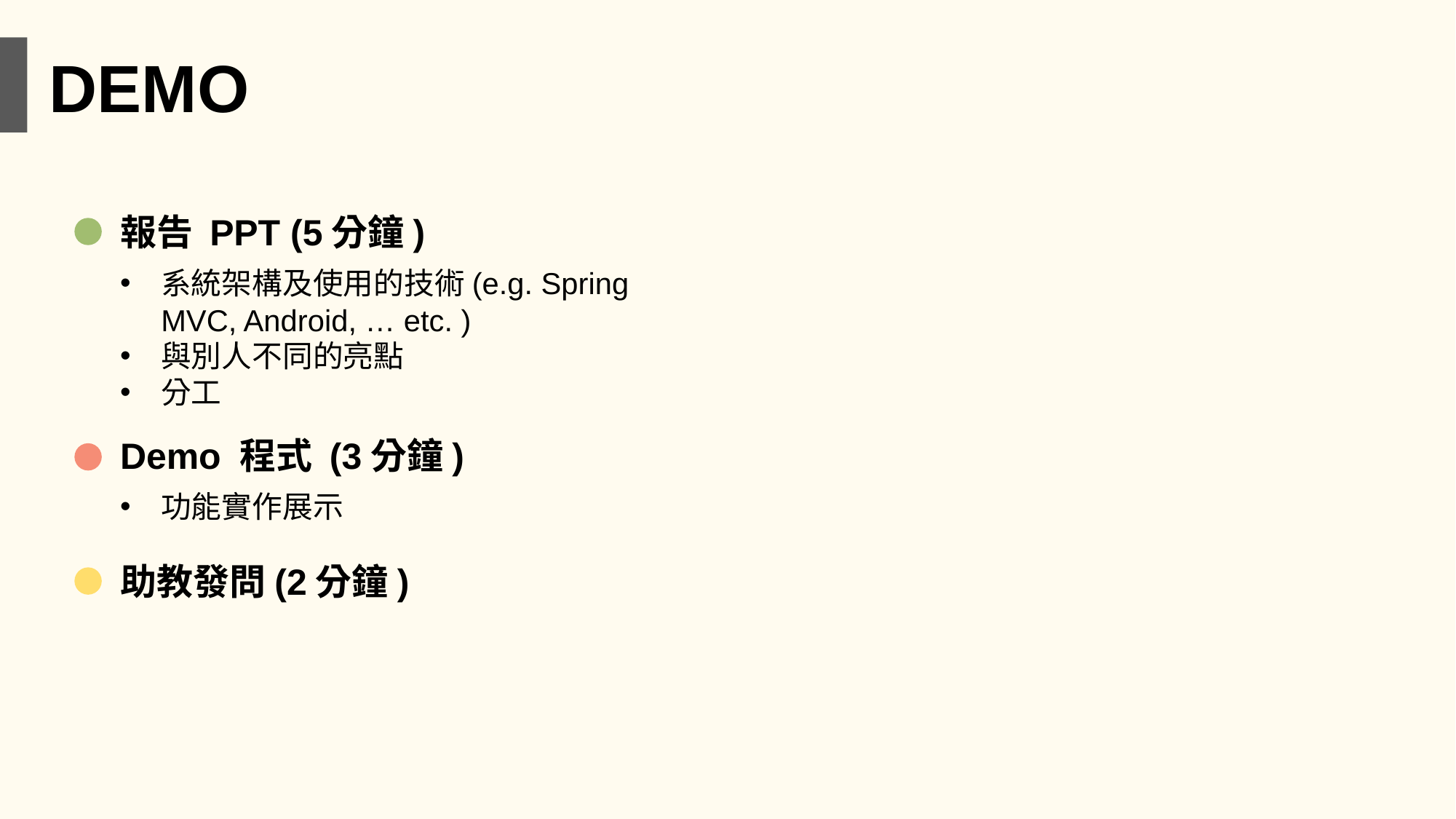

DEMO
報告 PPT (5分鐘)
系統架構及使用的技術(e.g. Spring MVC, Android, … etc. )
與別人不同的亮點
分工

Demo 程式 (3分鐘)
功能實作展示

助教發問(2分鐘)